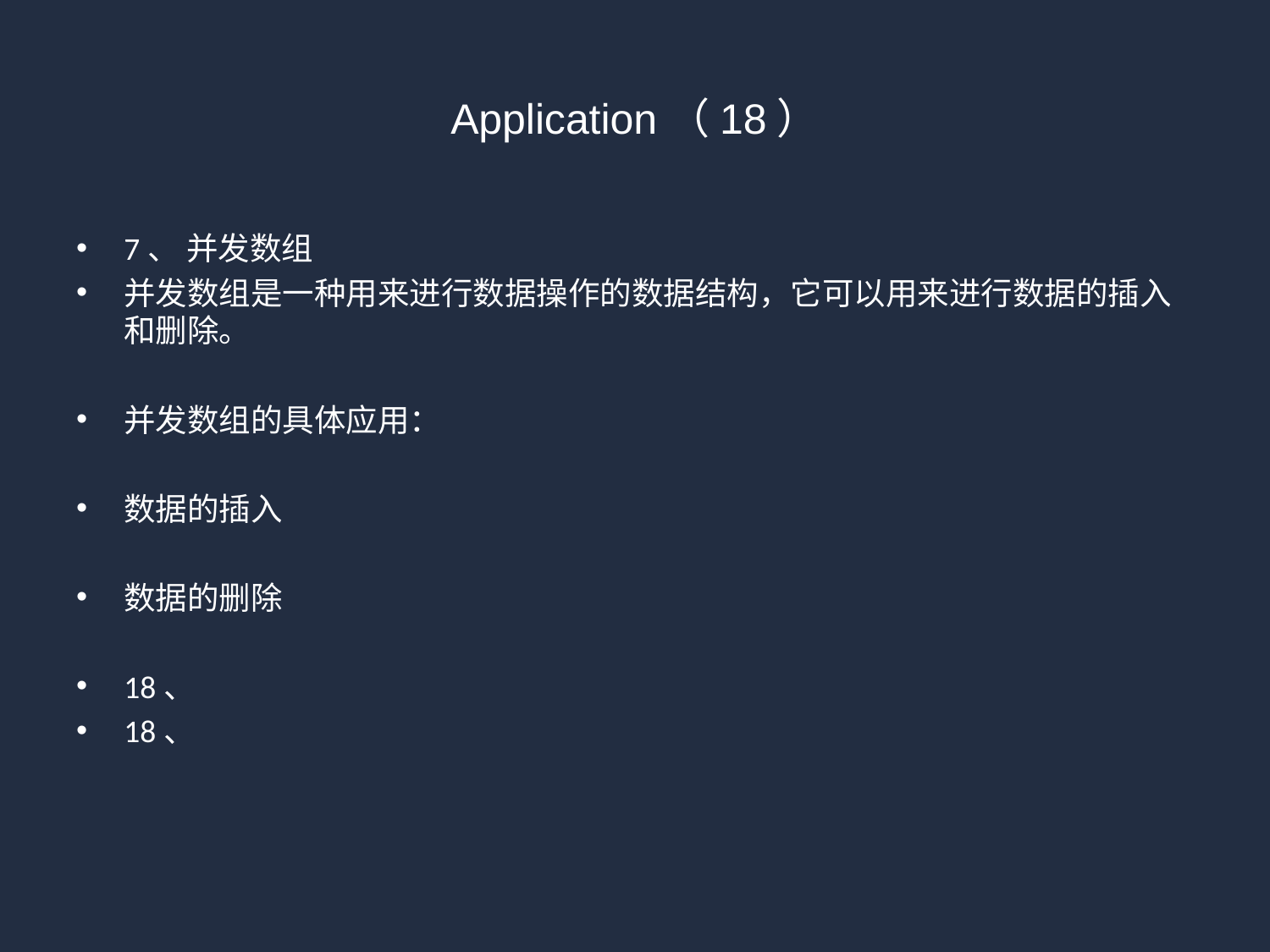

# Application（18）
7、 并发数组
并发数组是一种用来进行数据操作的数据结构，它可以用来进行数据的插入和删除。

并发数组的具体应用：

数据的插入

数据的删除

18、
18、